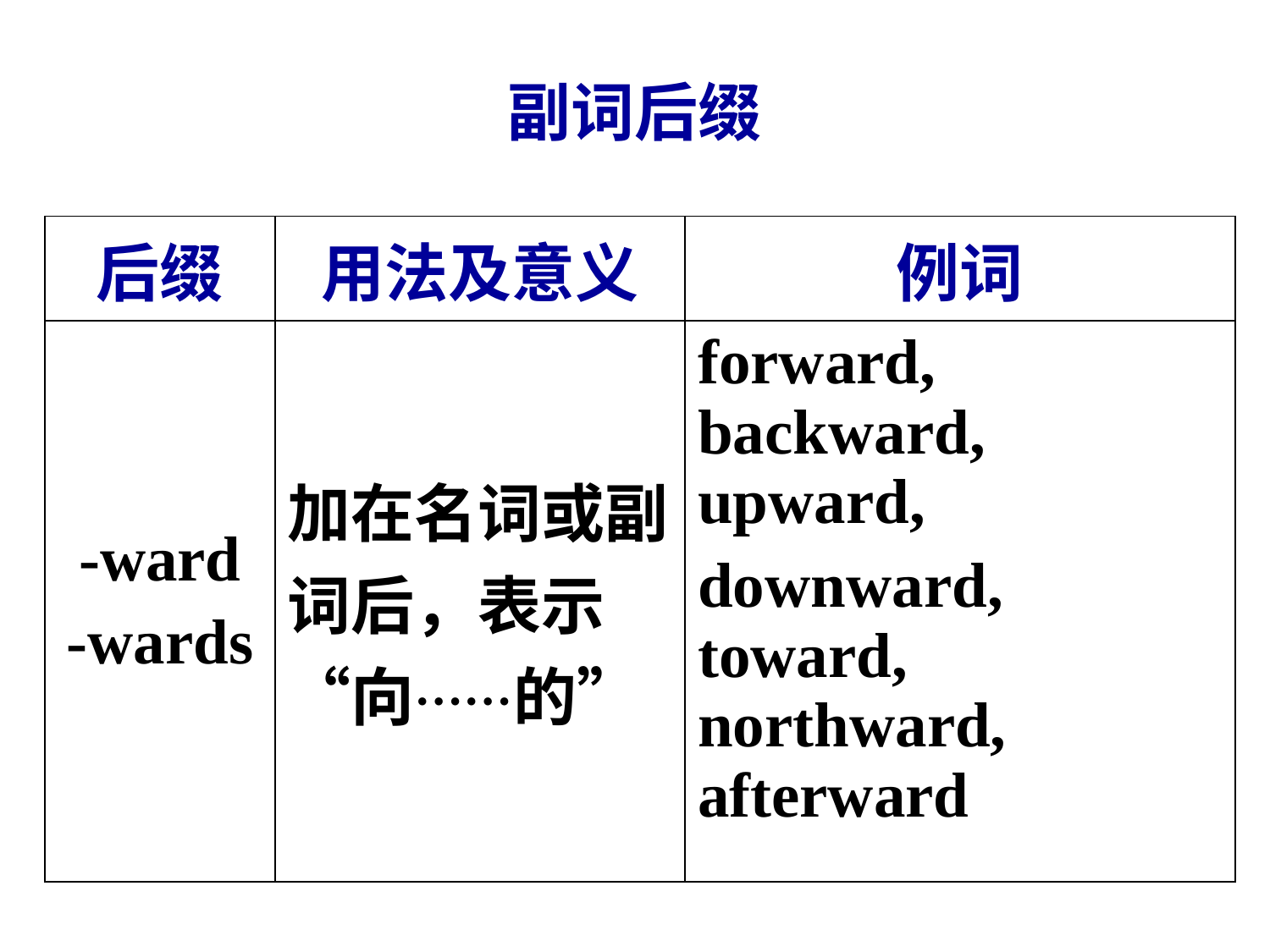

副词后缀
| 后缀 | 用法及意义 | 例词 |
| --- | --- | --- |
| -ward -wards | 加在名词或副词后，表示“向……的” | forward, backward, upward, downward, toward, northward, afterward |